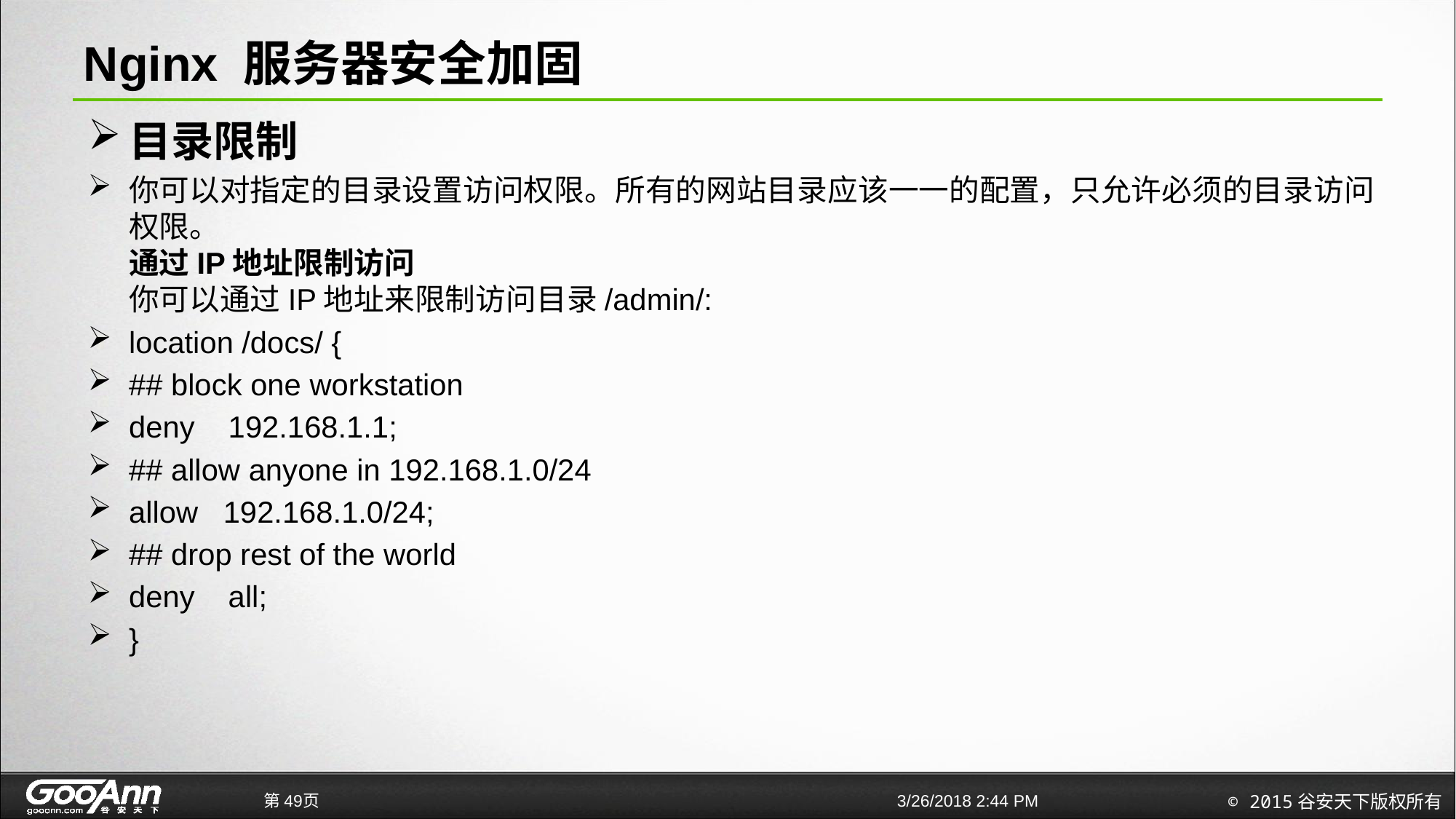

# Nginx 服务器安全加固
目录限制
你可以对指定的目录设置访问权限。所有的网站目录应该一一的配置，只允许必须的目录访问权限。
通过IP地址限制访问
你可以通过IP地址来限制访问目录/admin/:
location /docs/ {
## block one workstation
deny    192.168.1.1;
## allow anyone in 192.168.1.0/24
allow   192.168.1.0/24;
## drop rest of the world
deny    all;
}